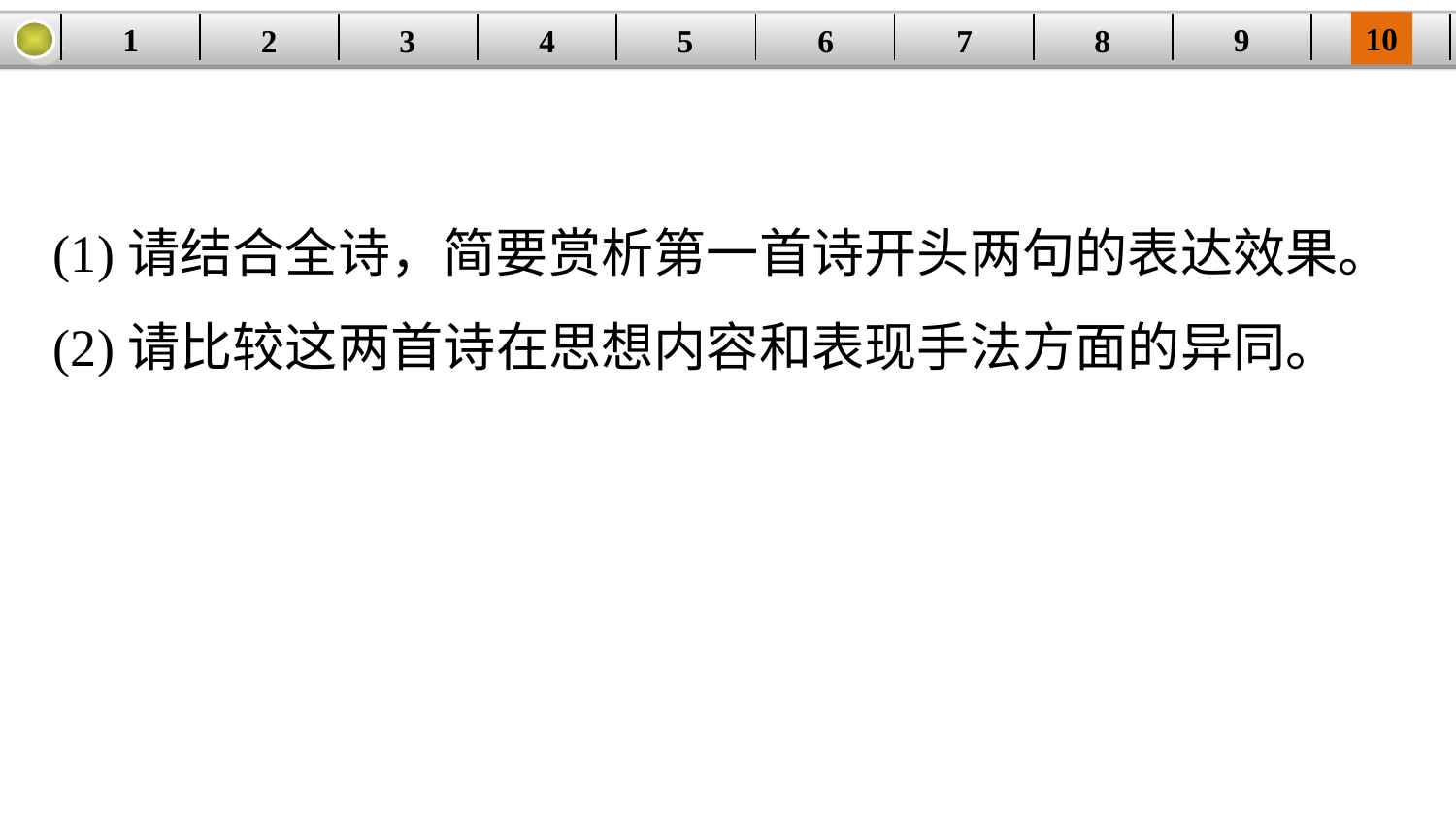

10

9
1
3
4
5
6
8
2
|  |  |  |  |  |  |  |  |  |  |
| --- | --- | --- | --- | --- | --- | --- | --- | --- | --- |
7

(1)请结合全诗，简要赏析第一首诗开头两句的表达效果。
(2)请比较这两首诗在思想内容和表现手法方面的异同。